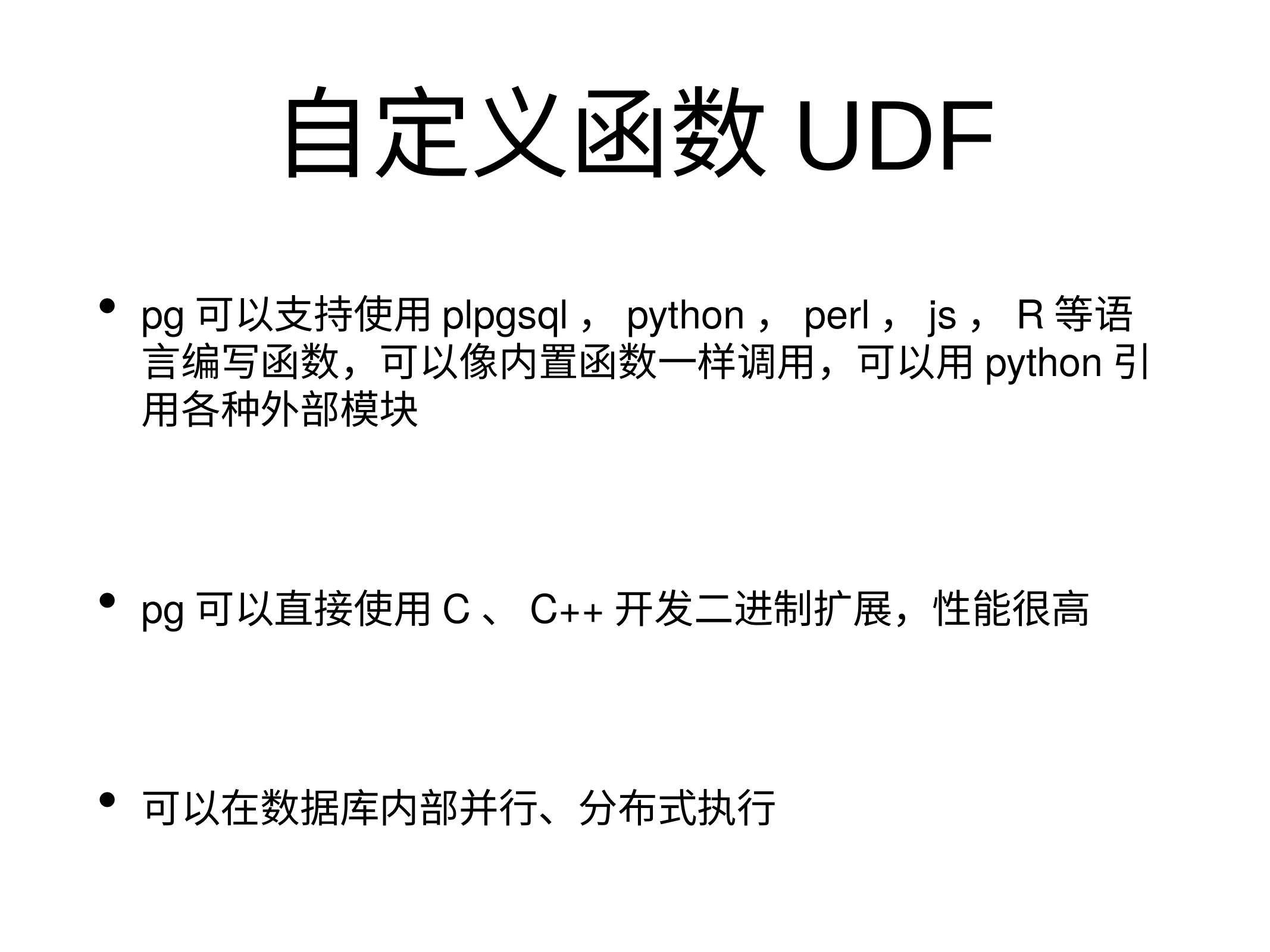

# 自定义函数UDF
pg可以支持使用plpgsql，python，perl，js，R等语言编写函数，可以像内置函数一样调用，可以用python引用各种外部模块

pg可以直接使用C、C++开发二进制扩展，性能很高

可以在数据库内部并行、分布式执行